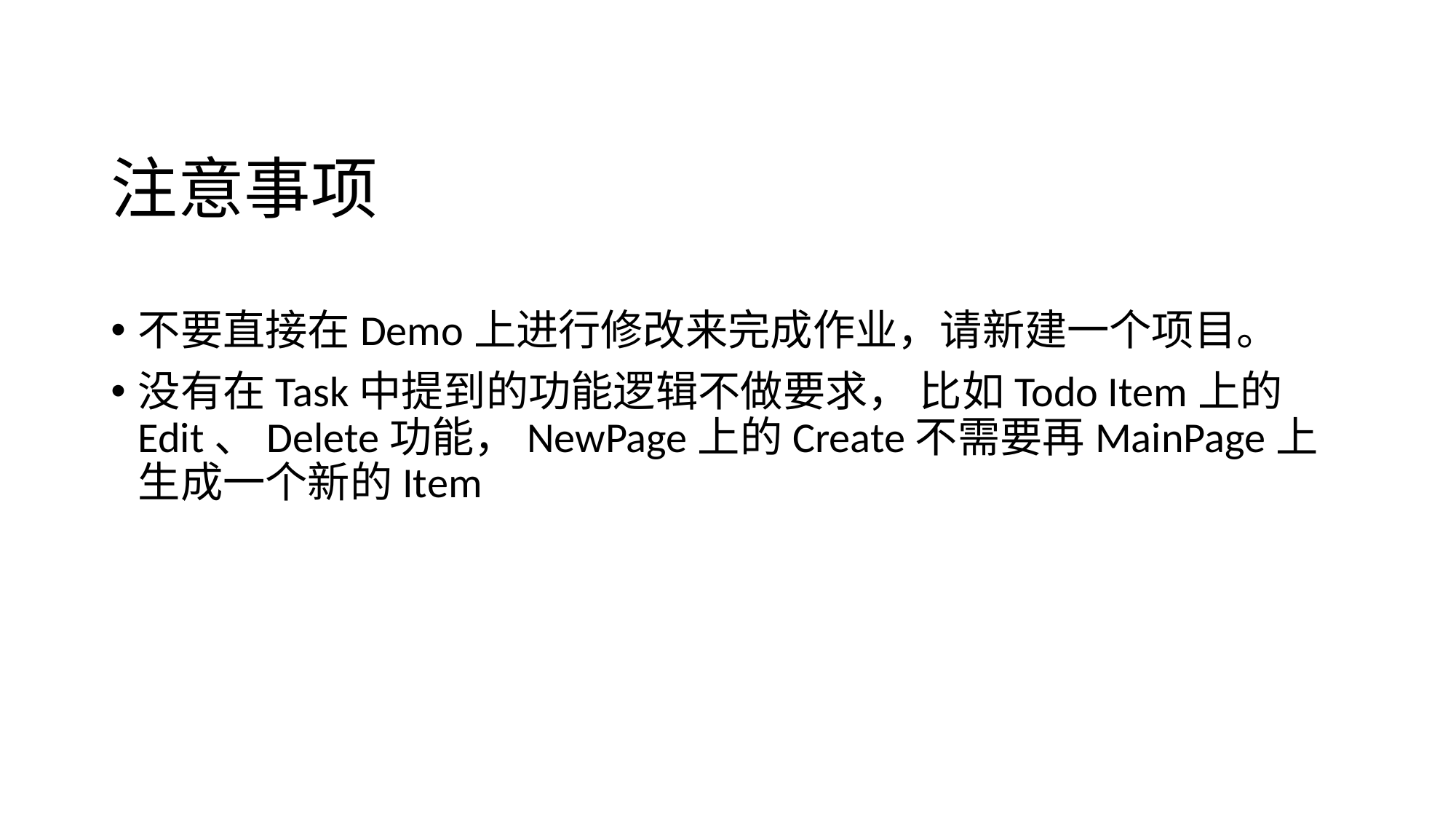

# 注意事项
不要直接在Demo上进行修改来完成作业，请新建一个项目。
没有在Task中提到的功能逻辑不做要求， 比如Todo Item上的Edit、Delete功能，NewPage上的Create不需要再MainPage上生成一个新的Item